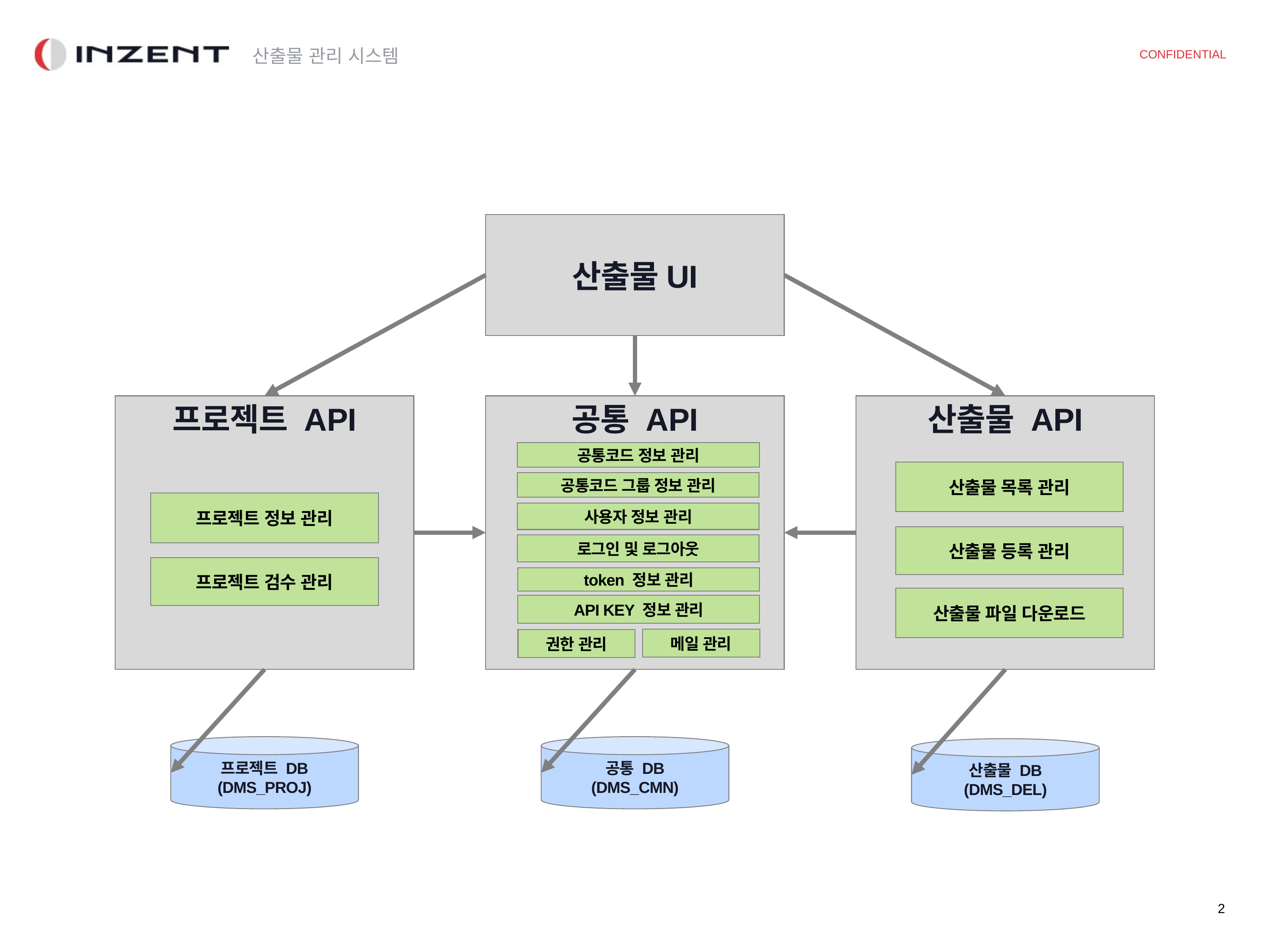

산출물UI

산출물 API

프로젝트 API

공통 API

공통코드 정보 관리
산출물 목록 관리
공통코드 그룹 정보 관리
프로젝트 정보 관리
사용자 정보 관리
산출물 등록 관리
로그인 및 로그아웃
프로젝트 검수 관리
token 정보 관리
산출물 파일 다운로드
API KEY 정보 관리
메일 관리
권한 관리
프로젝트 DB
(DMS_PROJ)
공통 DB
(DMS_CMN)
산출물 DB
(DMS_DEL)
2